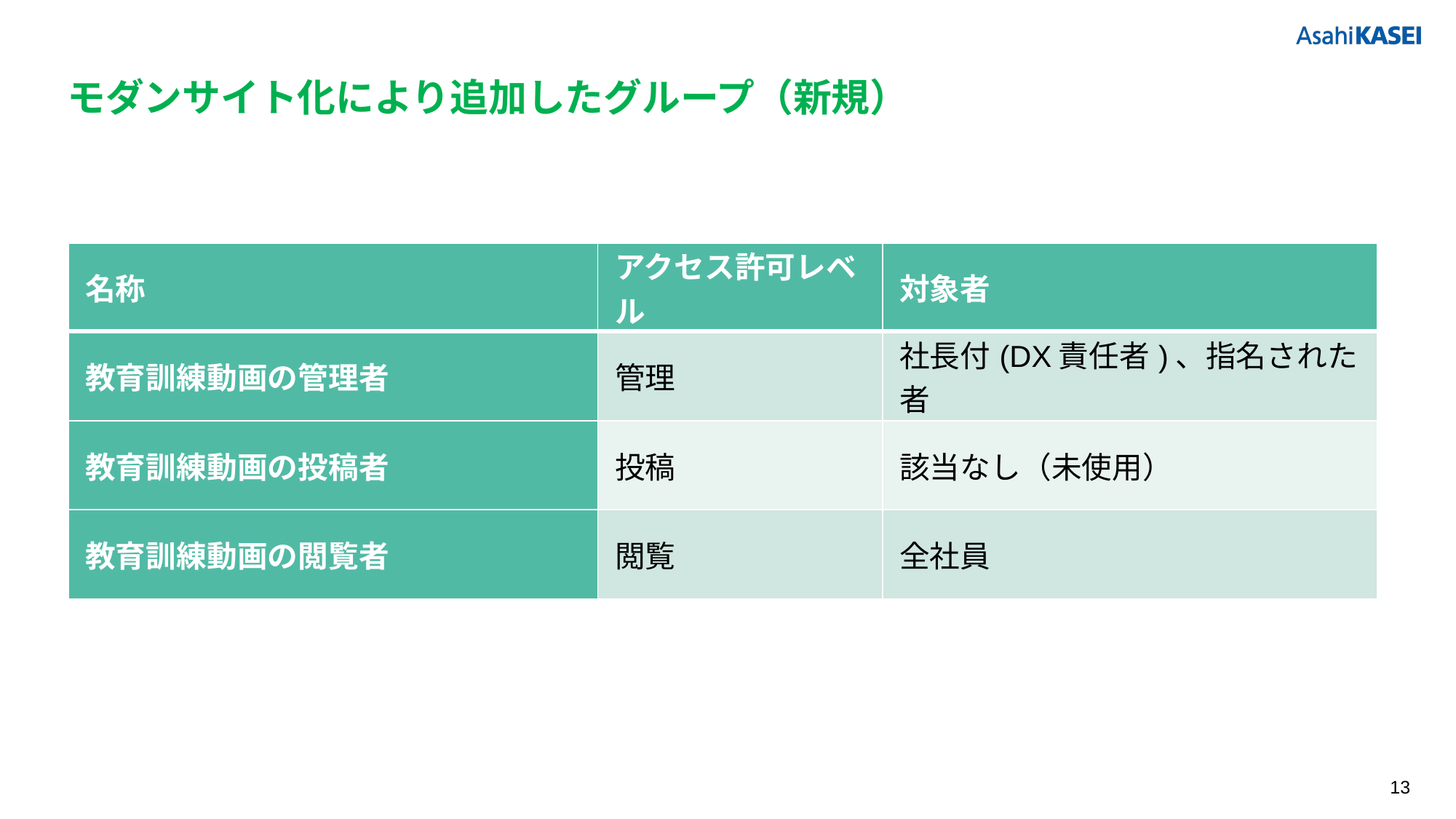

# モダンサイト化により追加したグループ（新規）
| 名称 | アクセス許可レベル | 対象者 |
| --- | --- | --- |
| 教育訓練動画の管理者 | 管理 | 社長付(DX責任者)、指名された者 |
| 教育訓練動画の投稿者 | 投稿 | 該当なし（未使用） |
| 教育訓練動画の閲覧者 | 閲覧 | 全社員 |
13